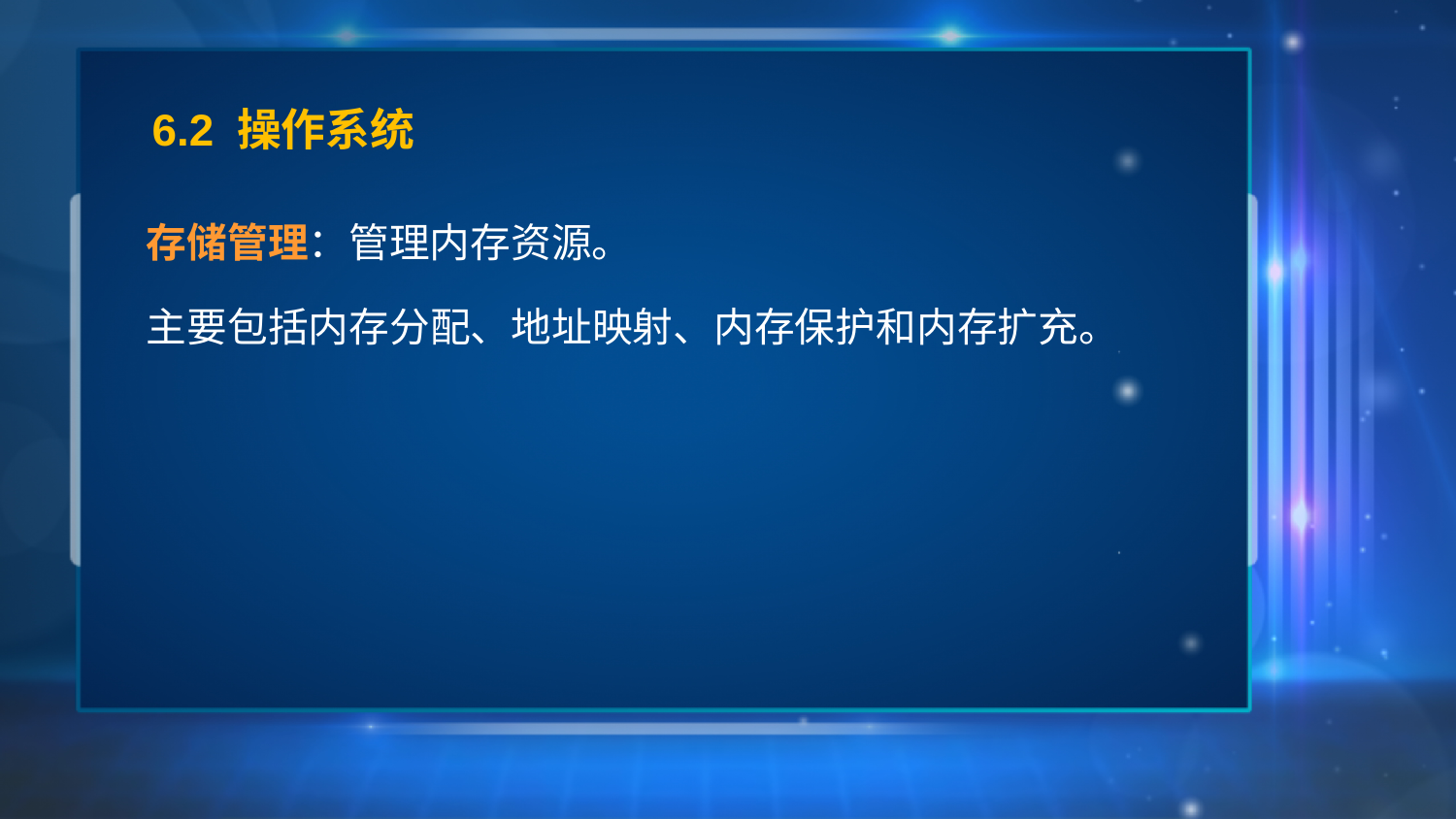

# 6.2 操作系统
存储管理：管理内存资源。
主要包括内存分配、地址映射、内存保护和内存扩充。